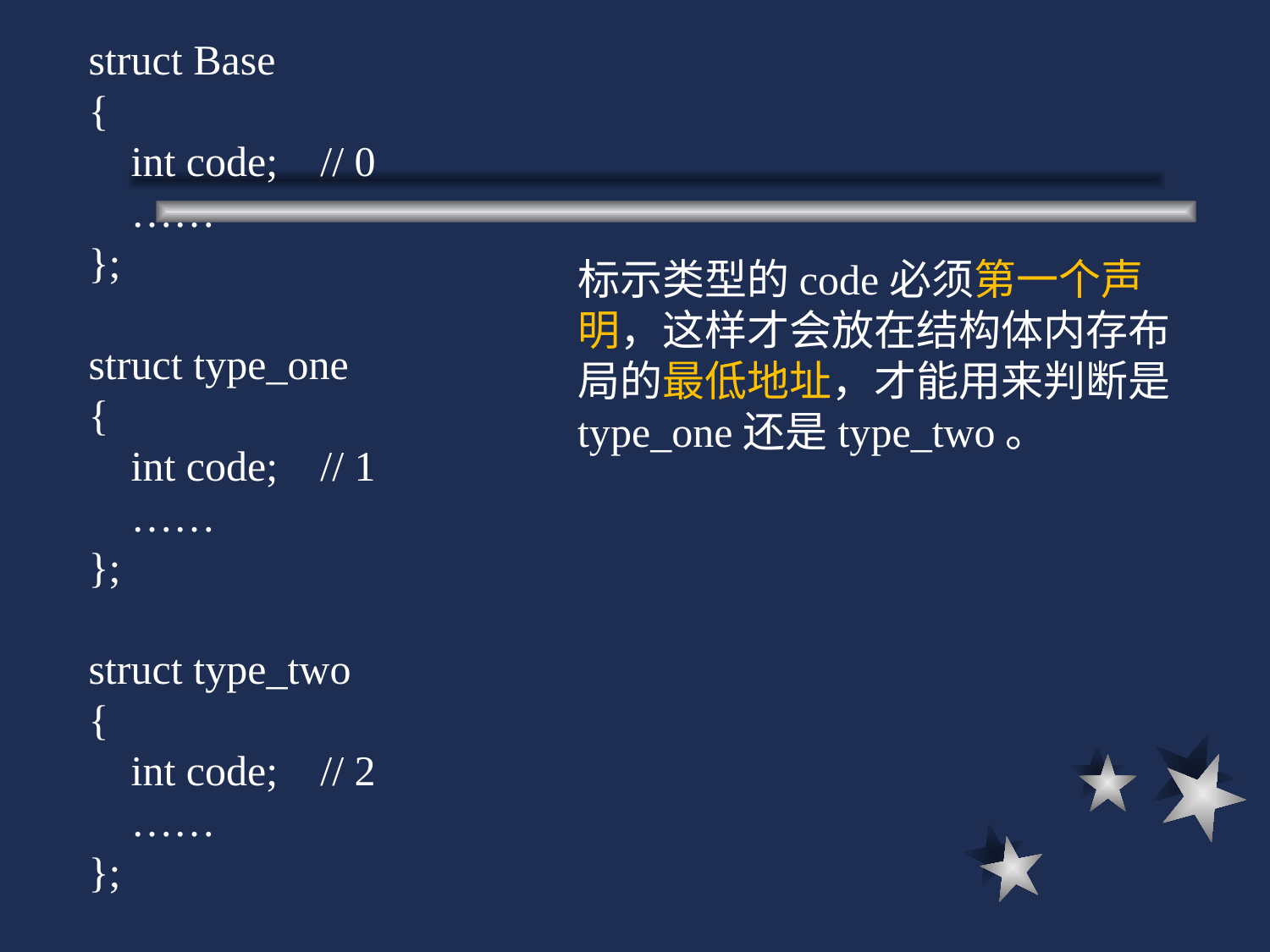

struct Base
{
    int code;    // 0
    ……
};

struct type_one
{
    int code;    // 1
    ……
};

struct type_two
{
    int code;    // 2
    ……
};
标示类型的code必须第一个声明，这样才会放在结构体内存布局的最低地址，才能用来判断是type_one还是type_two。